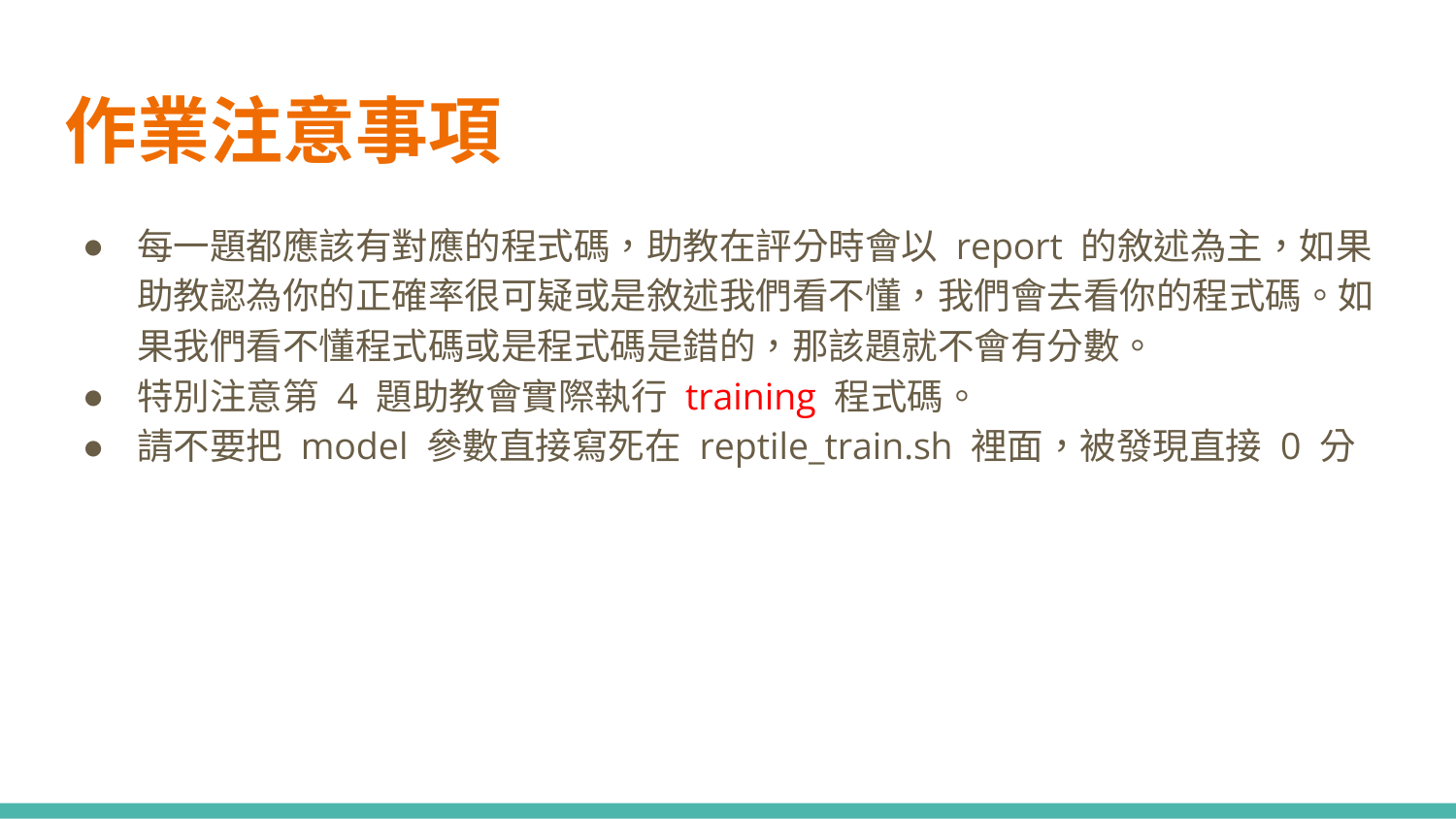

# 作業注意事項

每一題都應該有對應的程式碼，助教在評分時會以 report 的敘述為主，如果助教認為你的正確率很可疑或是敘述我們看不懂，我們會去看你的程式碼。如果我們看不懂程式碼或是程式碼是錯的，那該題就不會有分數。
特別注意第 4 題助教會實際執行 training 程式碼。
請不要把 model 參數直接寫死在 reptile_train.sh 裡面，被發現直接 0 分